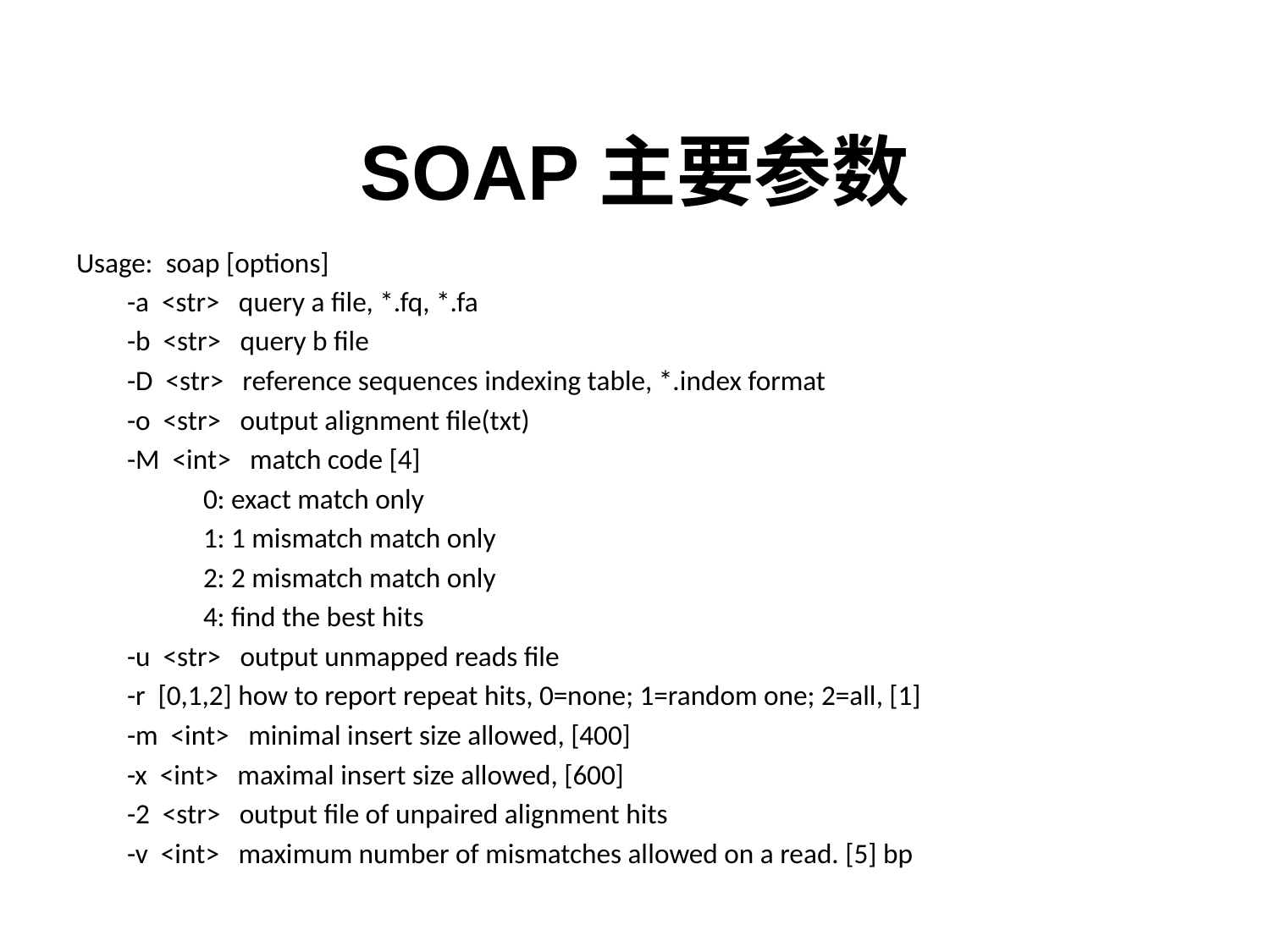

# SOAP主要参数
Usage:  soap [options]
        -a  <str>   query a file, *.fq, *.fa
        -b  <str>   query b file
        -D  <str>   reference sequences indexing table, *.index format
        -o  <str>   output alignment file(txt)
        -M  <int>   match code [4]
                    0: exact match only
                    1: 1 mismatch match only
                    2: 2 mismatch match only
                    4: find the best hits
        -u  <str>   output unmapped reads file
        -r  [0,1,2] how to report repeat hits, 0=none; 1=random one; 2=all, [1]
        -m  <int>   minimal insert size allowed, [400]
        -x  <int>   maximal insert size allowed, [600]
        -2  <str>   output file of unpaired alignment hits
        -v  <int>   maximum number of mismatches allowed on a read. [5] bp